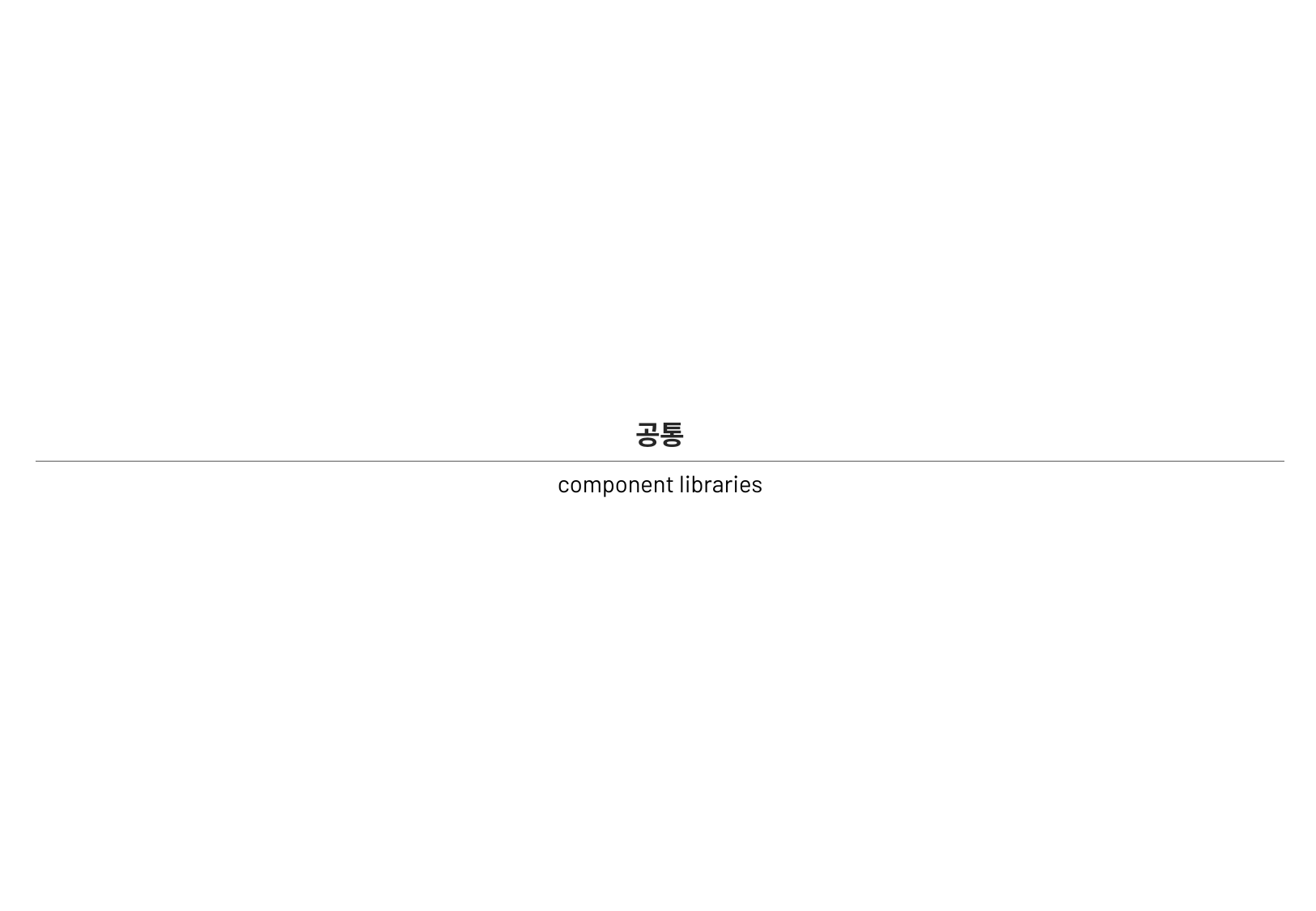

| 공통 |
| --- |
| component libraries |